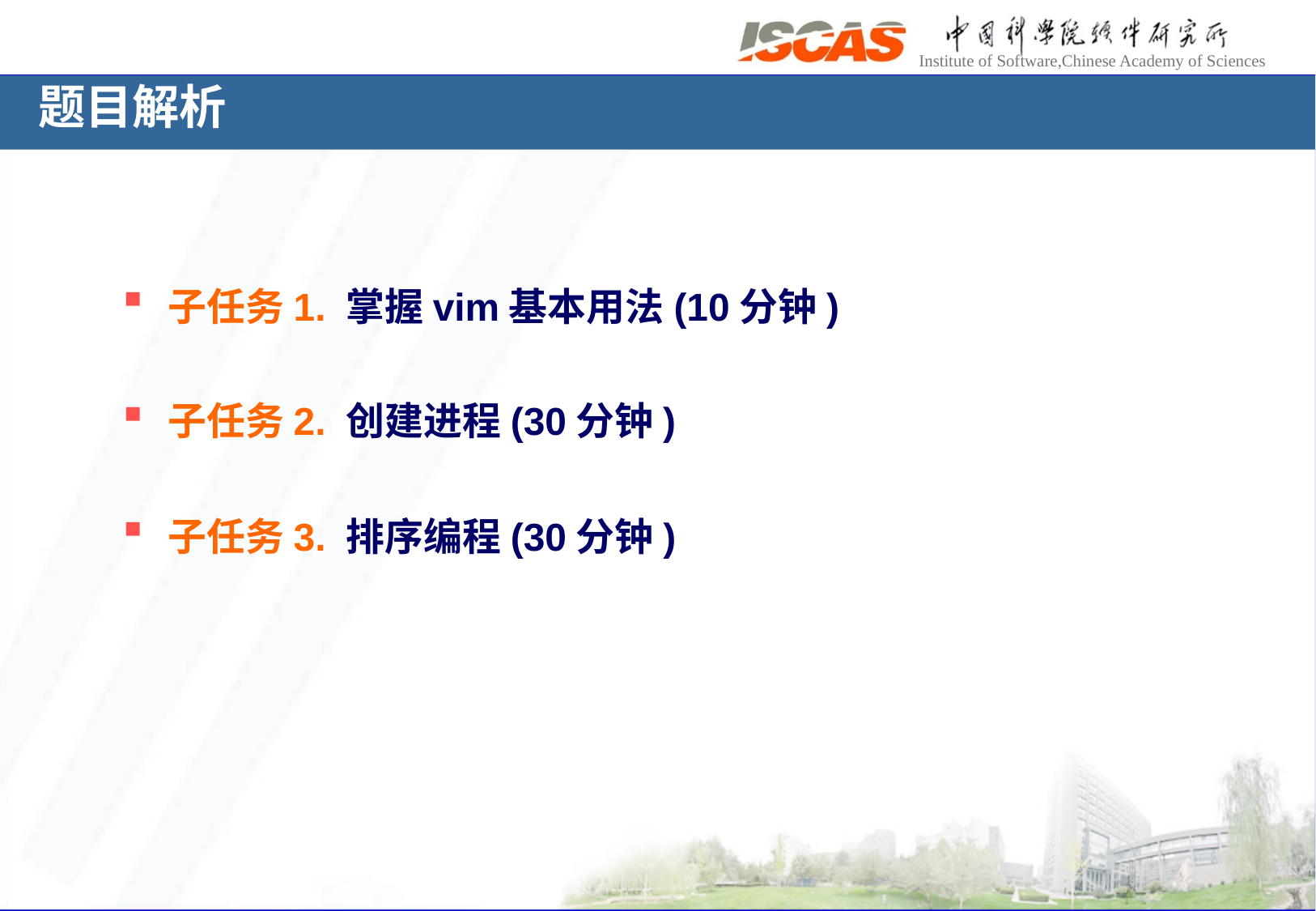

题目解析

子任务1. 掌握vim基本用法(10分钟)

子任务2. 创建进程(30分钟)

子任务3. 排序编程(30分钟)